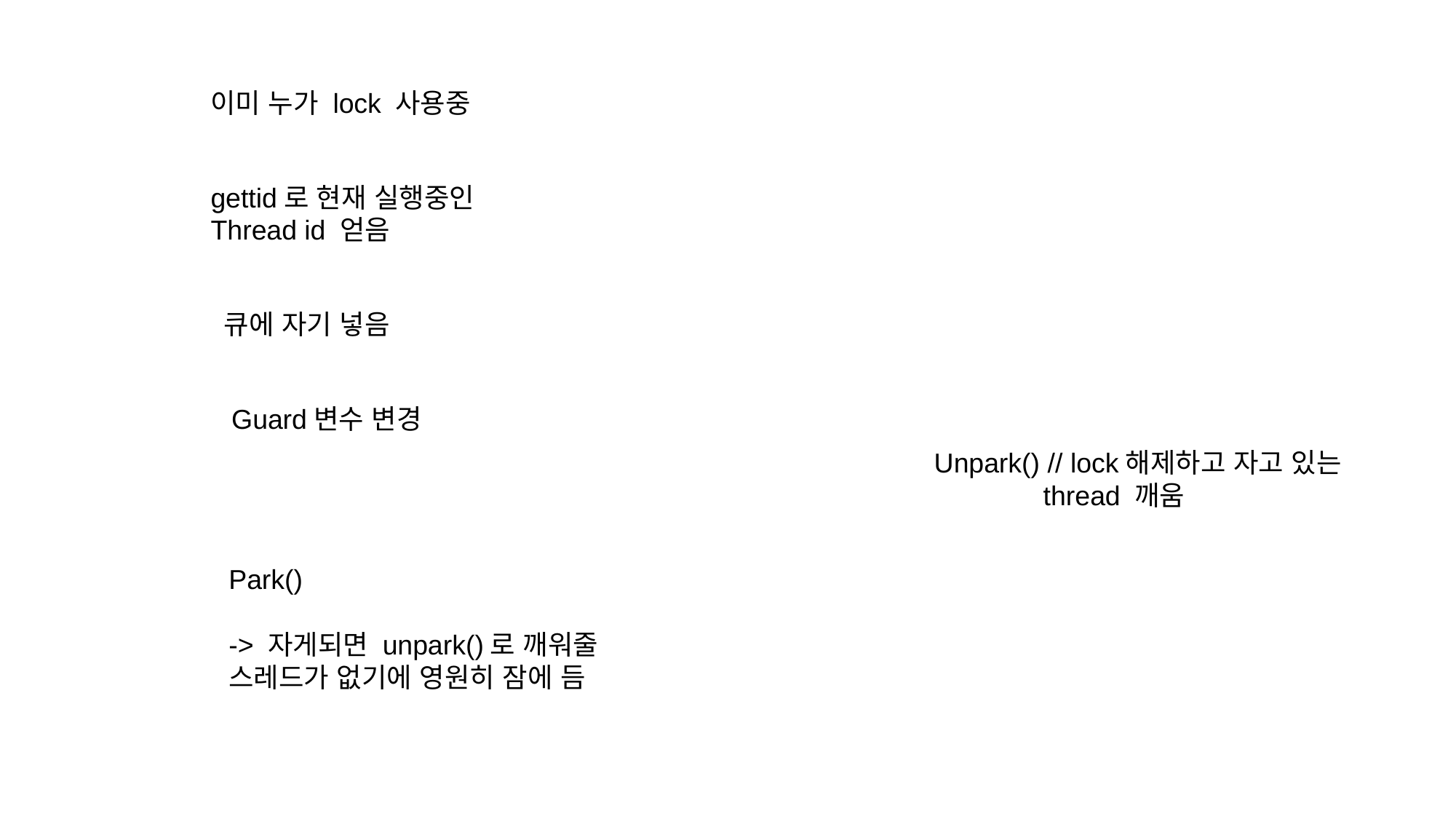

이미 누가 lock 사용중
gettid로 현재 실행중인
Thread id 얻음
큐에 자기 넣음
Guard변수 변경
Unpark() // lock해제하고 자고 있는 		thread 깨움
Park()

-> 자게되면 unpark()로 깨워줄 스레드가 없기에 영원히 잠에 듬